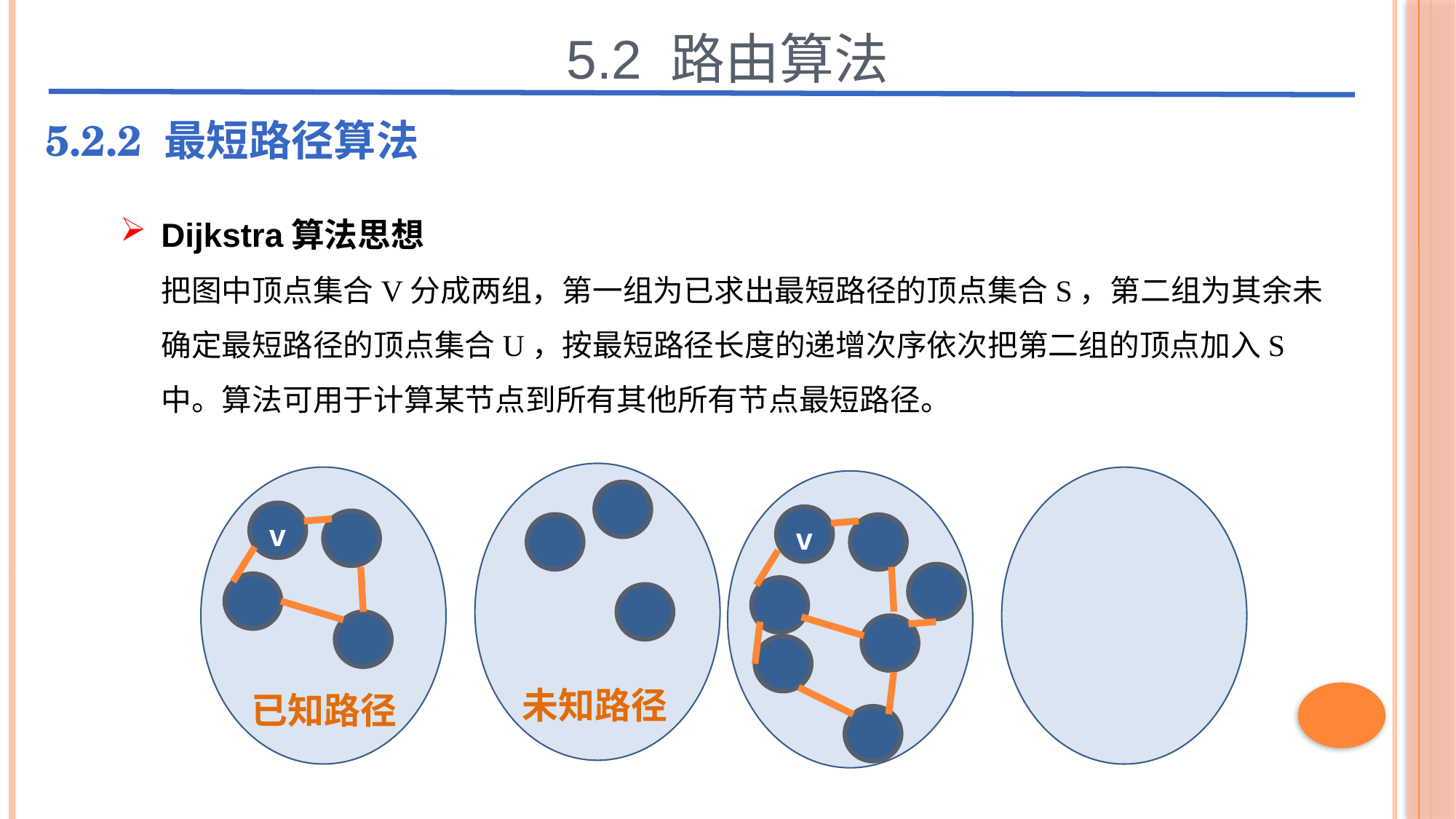

5.2 路由算法
5.2.2 最短路径算法
Dijkstra算法思想
把图中顶点集合V分成两组，第一组为已求出最短路径的顶点集合S，第二组为其余未确定最短路径的顶点集合U，按最短路径长度的递增次序依次把第二组的顶点加入S中。算法可用于计算某节点到所有其他所有节点最短路径。

v

未知路径
已知路径

v